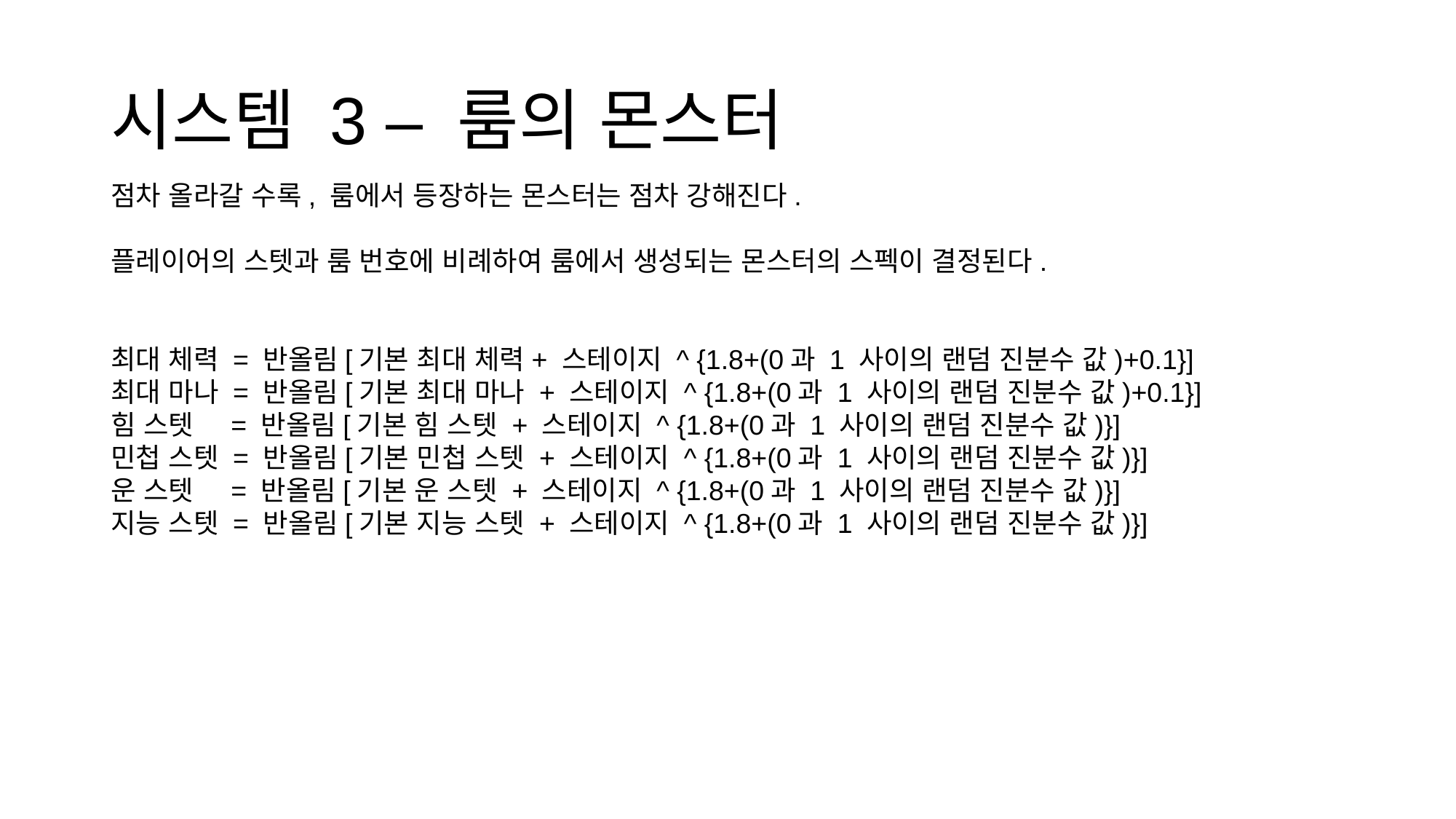

# 시스템 3 – 룸의 몬스터
점차 올라갈 수록, 룸에서 등장하는 몬스터는 점차 강해진다.

플레이어의 스텟과 룸 번호에 비례하여 룸에서 생성되는 몬스터의 스펙이 결정된다.

최대 체력 = 반올림[기본 최대 체력+ 스테이지 ^ {1.8+(0과 1 사이의 랜덤 진분수 값)+0.1}]
최대 마나 = 반올림[기본 최대 마나 + 스테이지 ^ {1.8+(0과 1 사이의 랜덤 진분수 값)+0.1}]
힘 스텟    = 반올림[기본 힘 스텟 + 스테이지 ^ {1.8+(0과 1 사이의 랜덤 진분수 값)}]
민첩 스텟 = 반올림[기본 민첩 스텟 + 스테이지 ^ {1.8+(0과 1 사이의 랜덤 진분수 값)}]
운 스텟    = 반올림[기본 운 스텟 + 스테이지 ^ {1.8+(0과 1 사이의 랜덤 진분수 값)}]
지능 스텟 = 반올림[기본 지능 스텟 + 스테이지 ^ {1.8+(0과 1 사이의 랜덤 진분수 값)}]